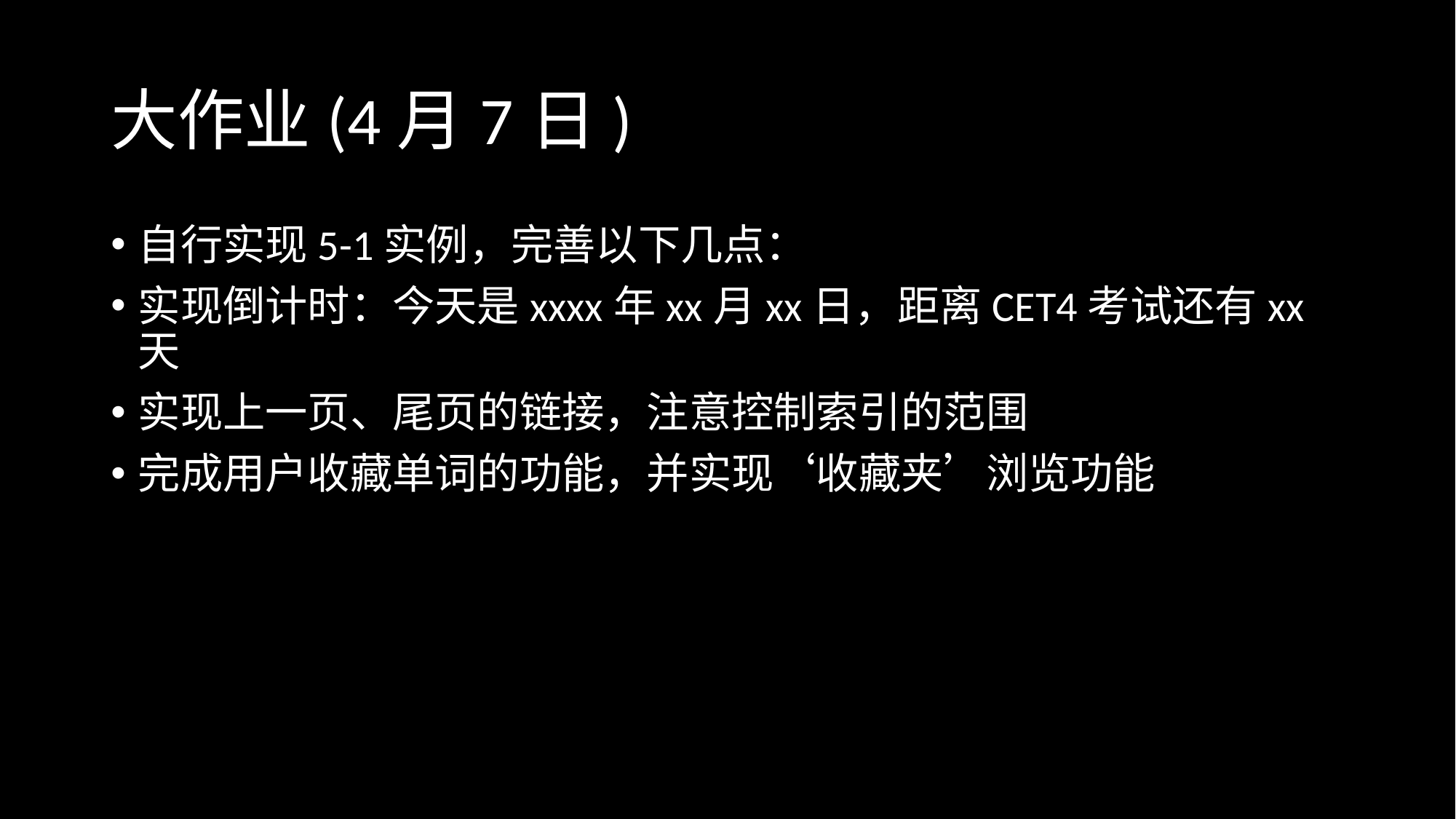

# 大作业(4月7日)
自行实现5-1实例，完善以下几点：
实现倒计时：今天是xxxx年xx月xx日，距离CET4考试还有xx天
实现上一页、尾页的链接，注意控制索引的范围
完成用户收藏单词的功能，并实现‘收藏夹’浏览功能